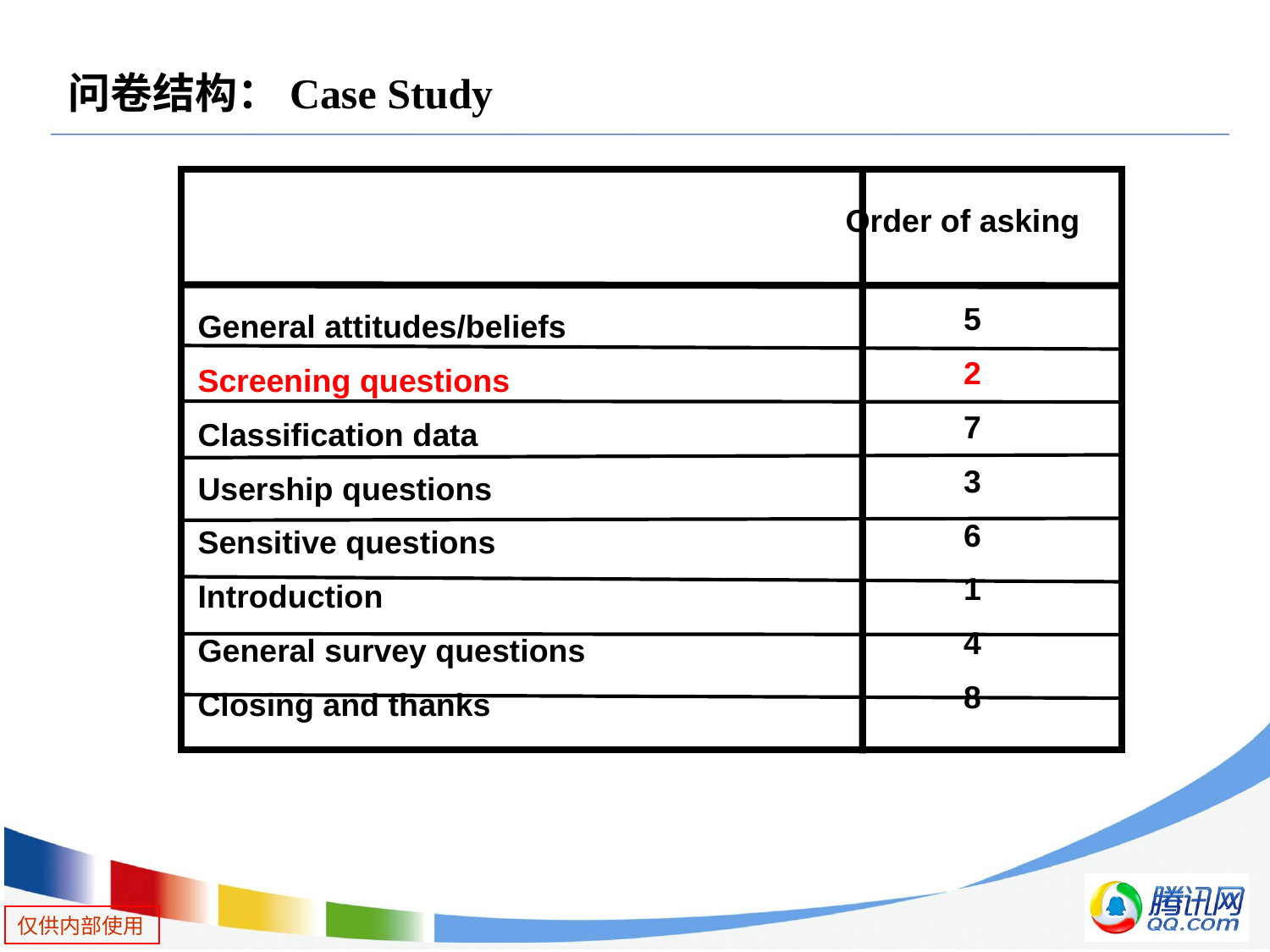

# 问卷结构：Case Study

Order of asking

General attitudes/beliefs
Screening questions
Classification data
Usership questions
Sensitive questions
Introduction
General survey questions
Closing and thanks

5
2
7
3
6
1
4
8